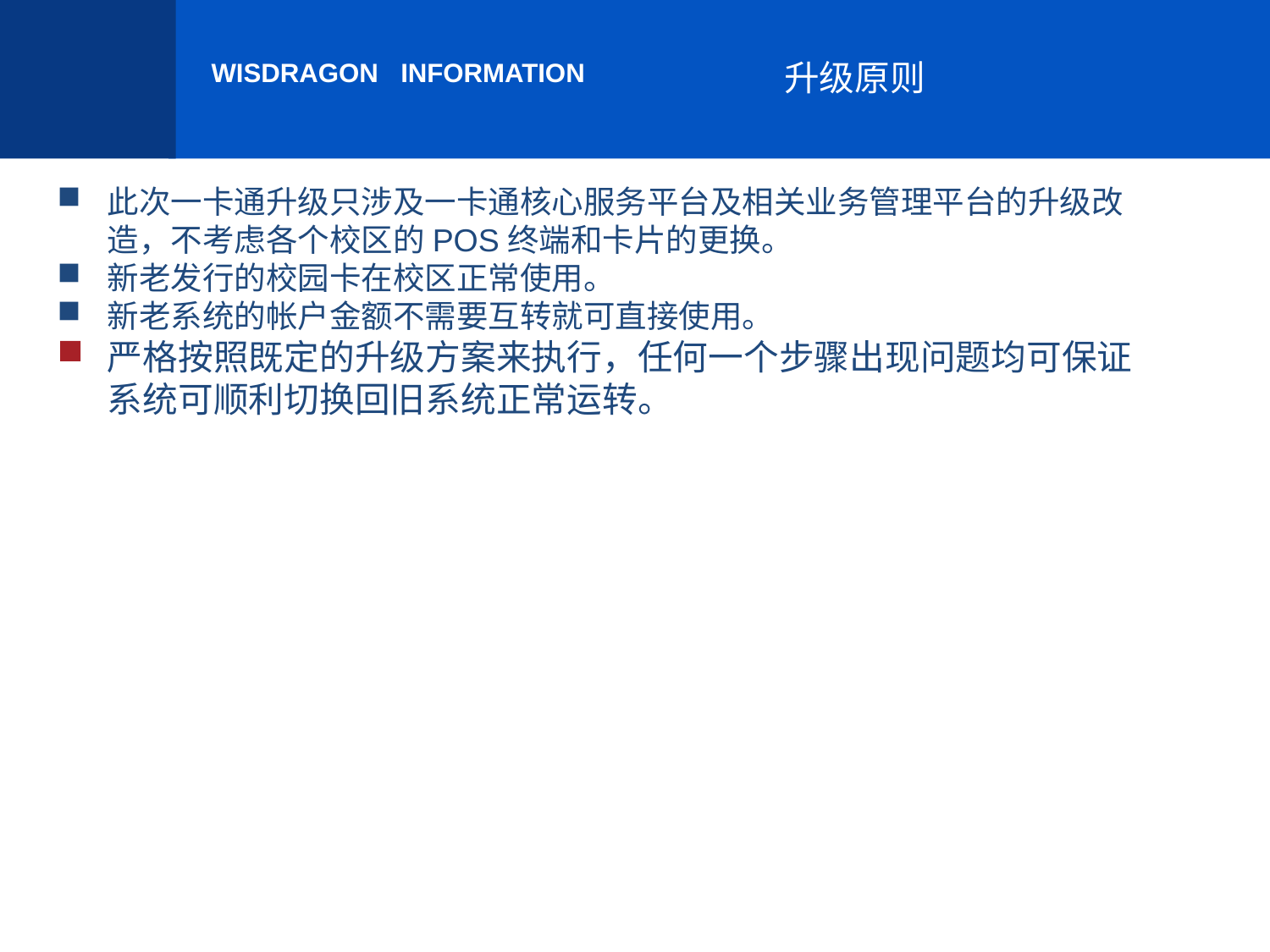

升级原则
此次一卡通升级只涉及一卡通核心服务平台及相关业务管理平台的升级改造，不考虑各个校区的POS终端和卡片的更换。
新老发行的校园卡在校区正常使用。
新老系统的帐户金额不需要互转就可直接使用。
严格按照既定的升级方案来执行，任何一个步骤出现问题均可保证系统可顺利切换回旧系统正常运转。